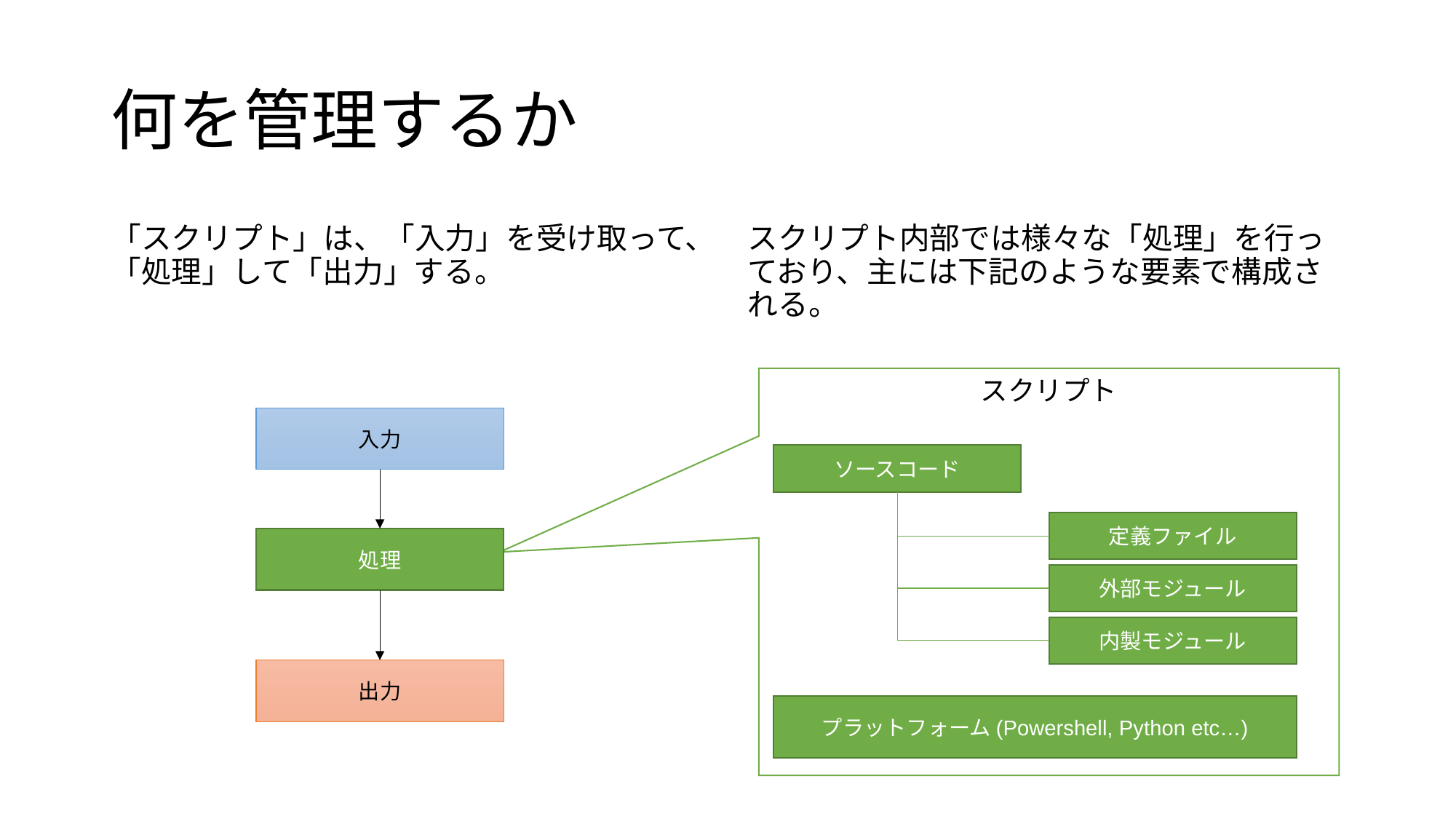

# 何を管理するか
「スクリプト」は、「入力」を受け取って、「処理」して「出力」する。

スクリプト内部では様々な「処理」を行っており、主には下記のような要素で構成される。
スクリプト
入力
ソースコード
定義ファイル
処理
外部モジュール
内製モジュール
出力
プラットフォーム(Powershell, Python etc…)